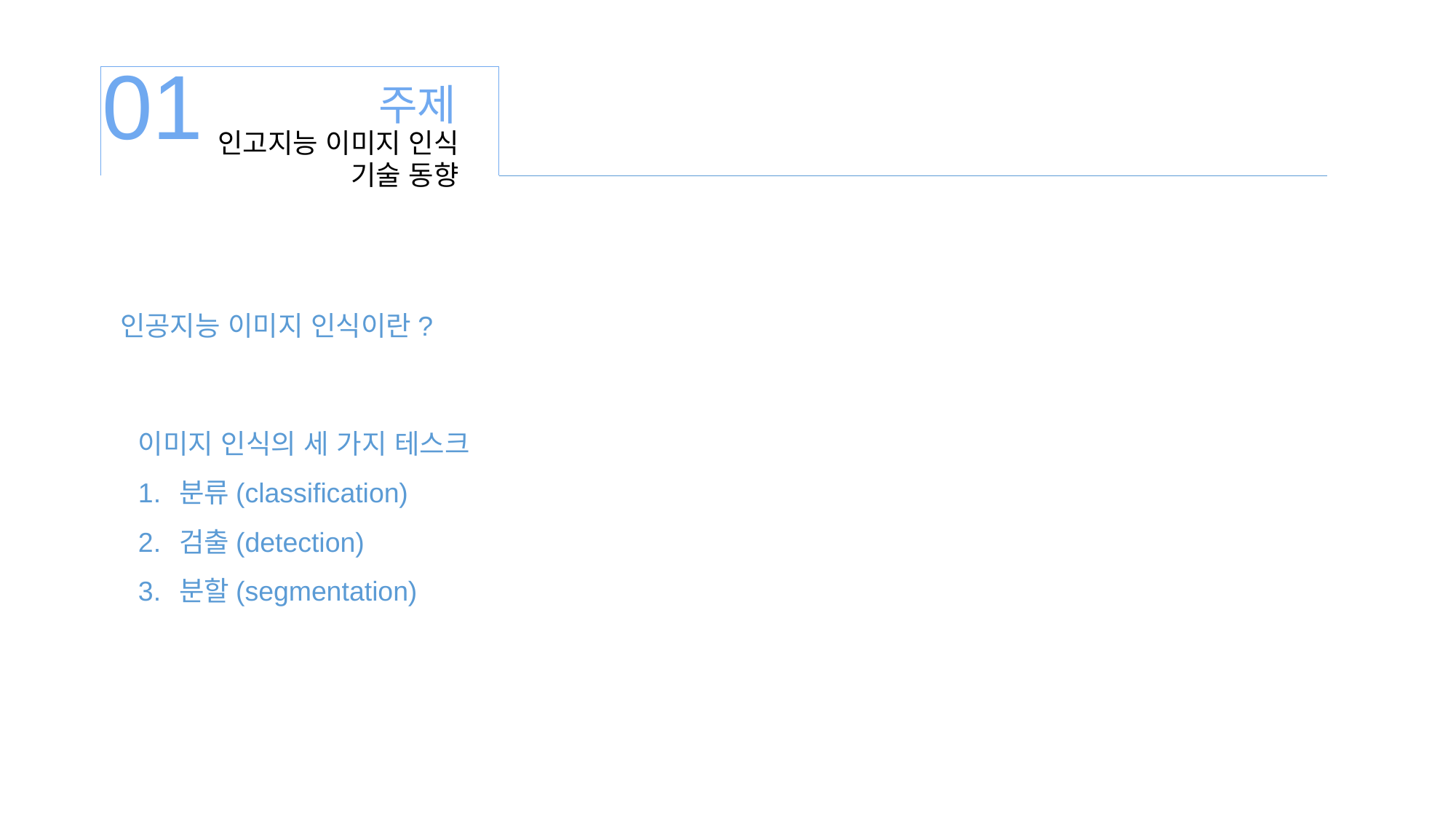

01
주제
인고지능 이미지 인식 기술 동향

인공지능 이미지 인식이란?

이미지 인식의 세 가지 테스크
분류(classification)
검출(detection)
분할(segmentation)